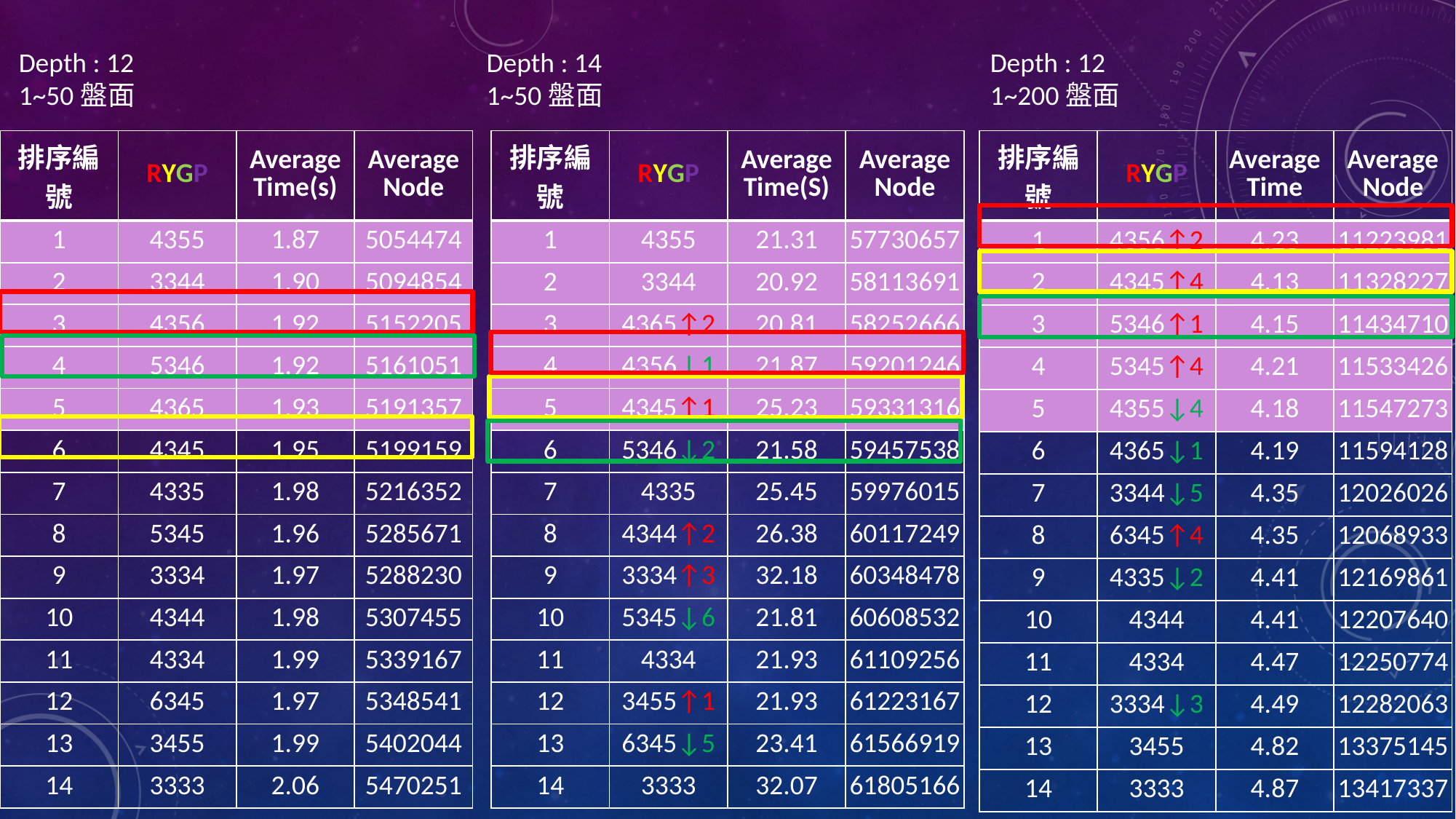

Depth : 12
1~200盤面
Depth : 12
1~50盤面
Depth : 14
1~50盤面
| 排序編號 | RYGP | Average Time(S) | Average Node |
| --- | --- | --- | --- |
| 1 | 4355 | 21.31 | 57730657 |
| 2 | 3344 | 20.92 | 58113691 |
| 3 | 4365↑2 | 20.81 | 58252666 |
| 4 | 4356↓1 | 21.87 | 59201246 |
| 5 | 4345↑1 | 25.23 | 59331316 |
| 6 | 5346↓2 | 21.58 | 59457538 |
| 7 | 4335 | 25.45 | 59976015 |
| 8 | 4344↑2 | 26.38 | 60117249 |
| 9 | 3334↑3 | 32.18 | 60348478 |
| 10 | 5345↓6 | 21.81 | 60608532 |
| 11 | 4334 | 21.93 | 61109256 |
| 12 | 3455↑1 | 21.93 | 61223167 |
| 13 | 6345↓5 | 23.41 | 61566919 |
| 14 | 3333 | 32.07 | 61805166 |
| 排序編號 | RYGP | Average Time | Average Node |
| --- | --- | --- | --- |
| 1 | 4356↑2 | 4.23 | 11223981 |
| 2 | 4345↑4 | 4.13 | 11328227 |
| 3 | 5346↑1 | 4.15 | 11434710 |
| 4 | 5345↑4 | 4.21 | 11533426 |
| 5 | 4355↓4 | 4.18 | 11547273 |
| 6 | 4365↓1 | 4.19 | 11594128 |
| 7 | 3344↓5 | 4.35 | 12026026 |
| 8 | 6345↑4 | 4.35 | 12068933 |
| 9 | 4335↓2 | 4.41 | 12169861 |
| 10 | 4344 | 4.41 | 12207640 |
| 11 | 4334 | 4.47 | 12250774 |
| 12 | 3334↓3 | 4.49 | 12282063 |
| 13 | 3455 | 4.82 | 13375145 |
| 14 | 3333 | 4.87 | 13417337 |
| 排序編號 | RYGP | Average Time(s) | Average Node |
| --- | --- | --- | --- |
| 1 | 4355 | 1.87 | 5054474 |
| 2 | 3344 | 1.90 | 5094854 |
| 3 | 4356 | 1.92 | 5152205 |
| 4 | 5346 | 1.92 | 5161051 |
| 5 | 4365 | 1.93 | 5191357 |
| 6 | 4345 | 1.95 | 5199159 |
| 7 | 4335 | 1.98 | 5216352 |
| 8 | 5345 | 1.96 | 5285671 |
| 9 | 3334 | 1.97 | 5288230 |
| 10 | 4344 | 1.98 | 5307455 |
| 11 | 4334 | 1.99 | 5339167 |
| 12 | 6345 | 1.97 | 5348541 |
| 13 | 3455 | 1.99 | 5402044 |
| 14 | 3333 | 2.06 | 5470251 |